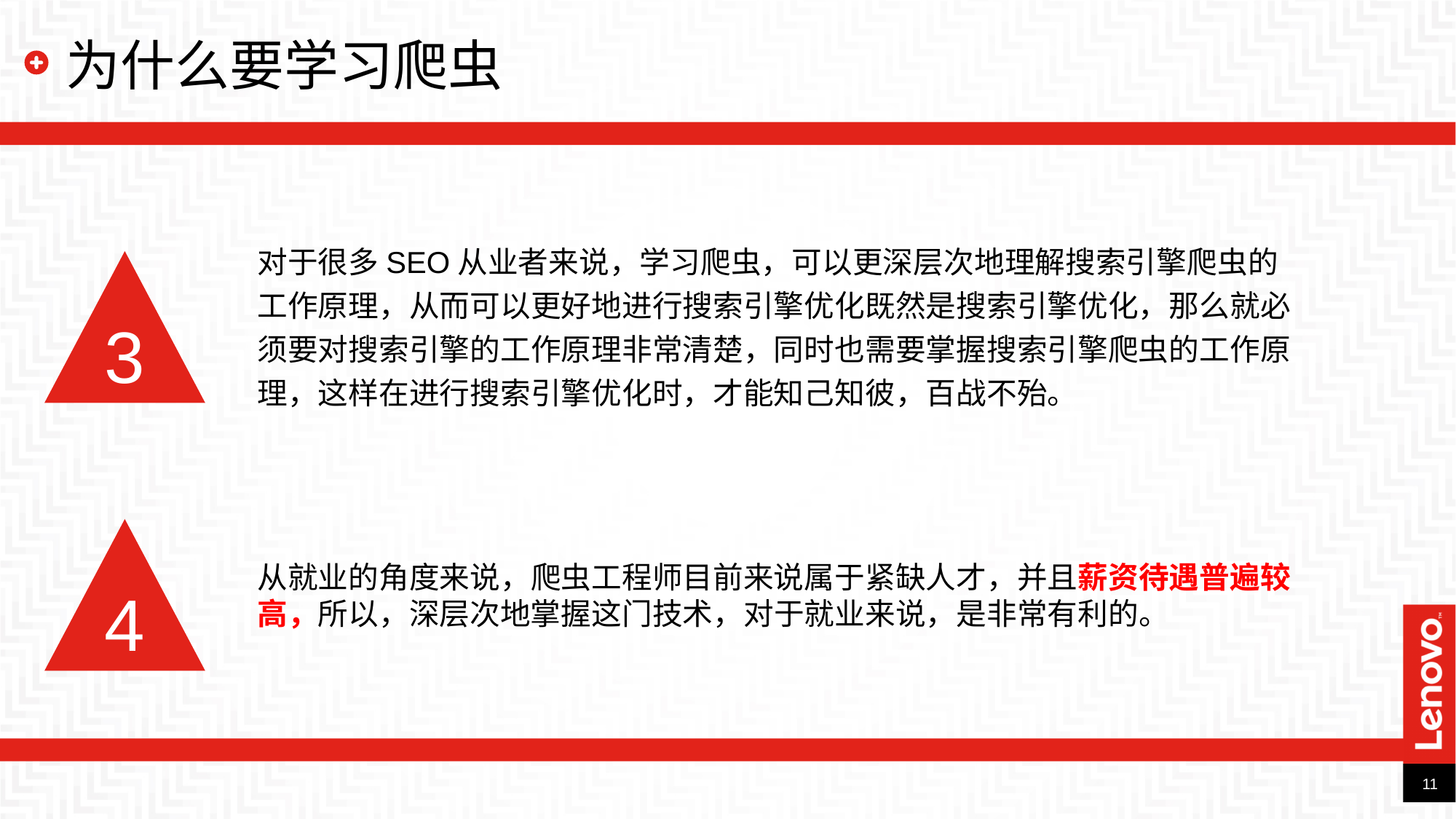

为什么要学习爬虫

对于很多SEO从业者来说，学习爬虫，可以更深层次地理解搜索引擎爬虫的工作原理，从而可以更好地进行搜索引擎优化既然是搜索引擎优化，那么就必须要对搜索引擎的工作原理非常清楚，同时也需要掌握搜索引擎爬虫的工作原理，这样在进行搜索引擎优化时，才能知己知彼，百战不殆。
3
4
从就业的角度来说，爬虫工程师目前来说属于紧缺人才，并且薪资待遇普遍较高，所以，深层次地掌握这门技术，对于就业来说，是非常有利的。